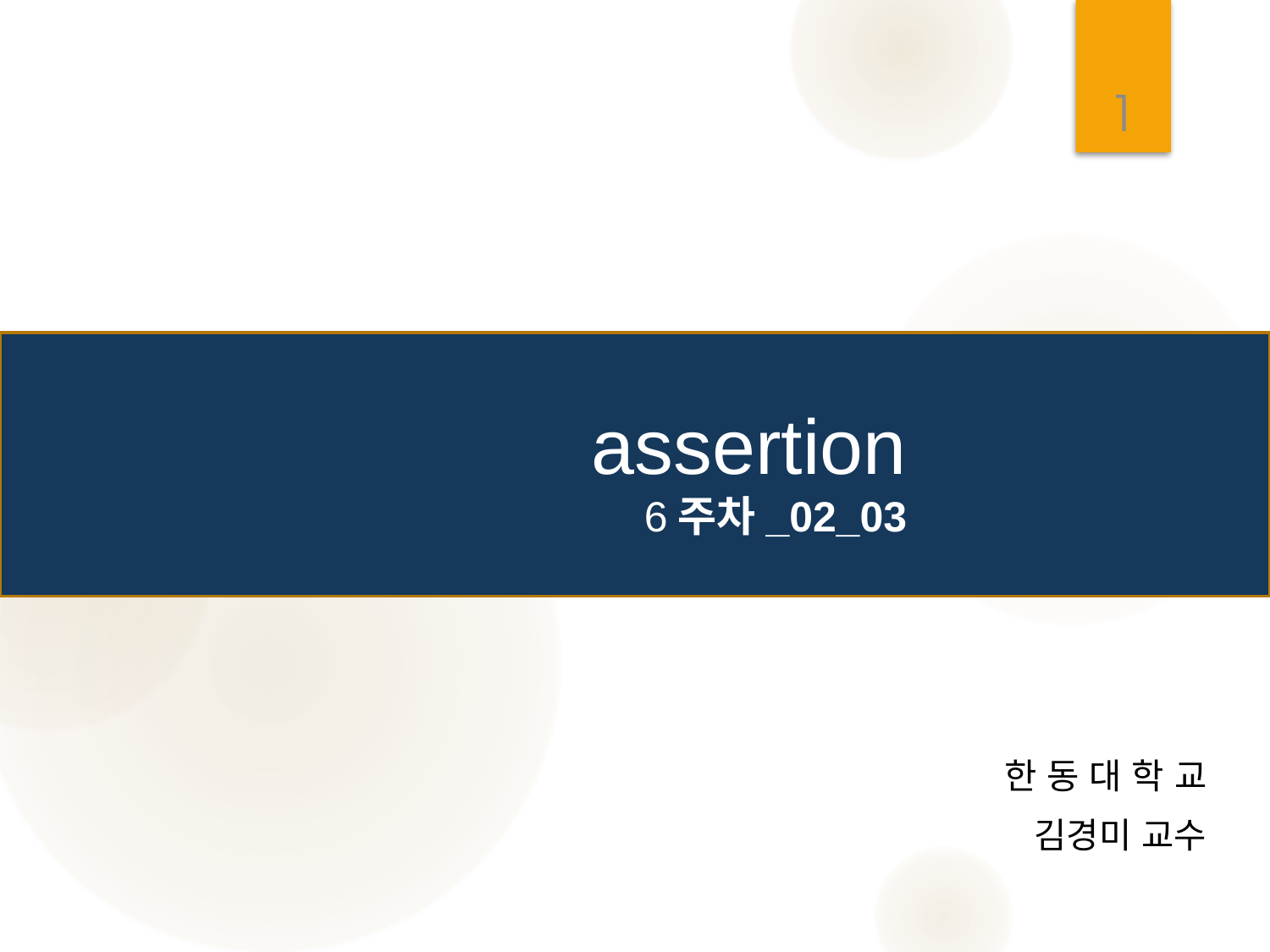

1

# assertion 6주차_02_03
한 동 대 학 교
 김경미 교수